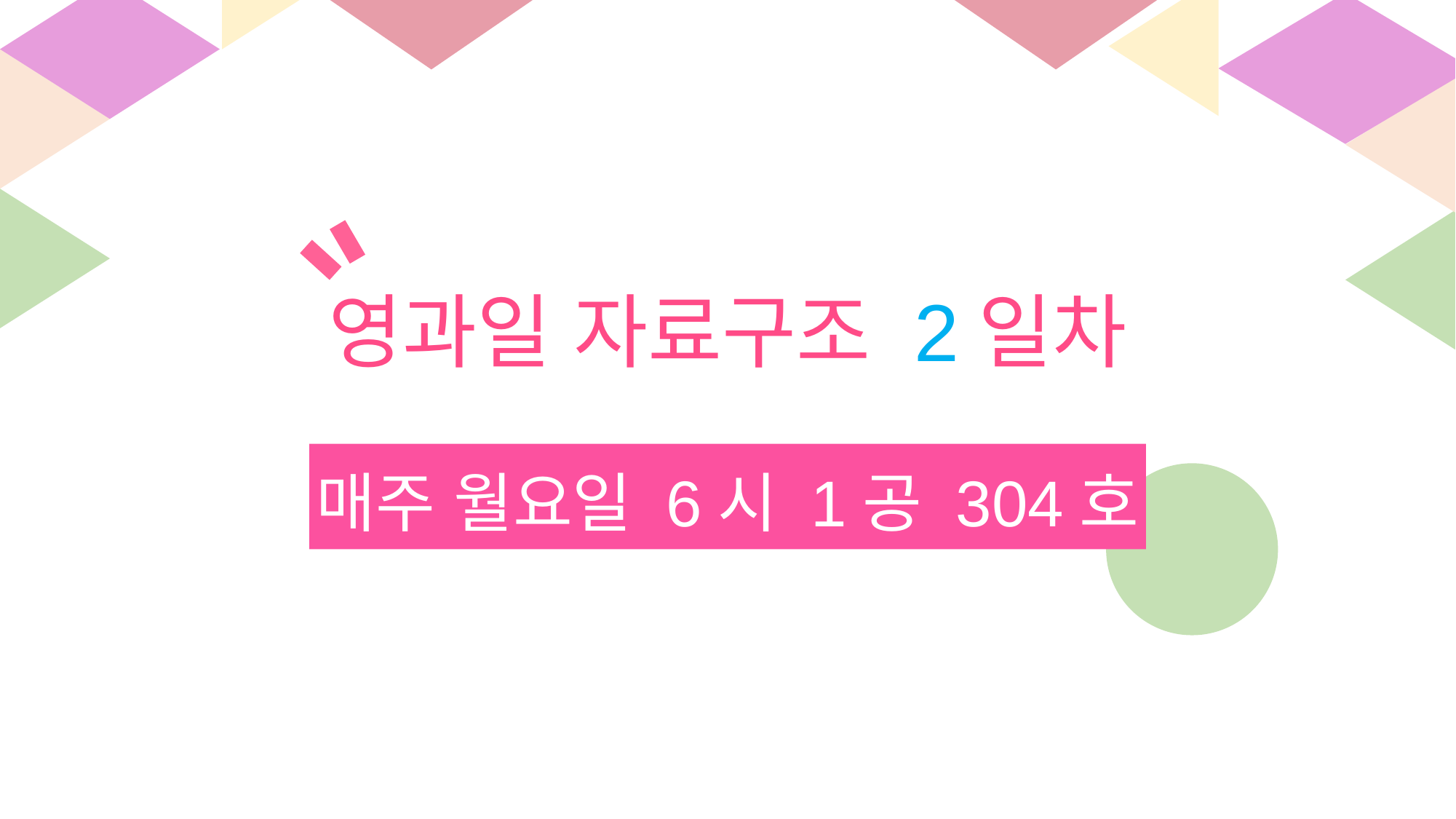

영과일 자료구조 2일차

매주 월요일 6시 1공 304호